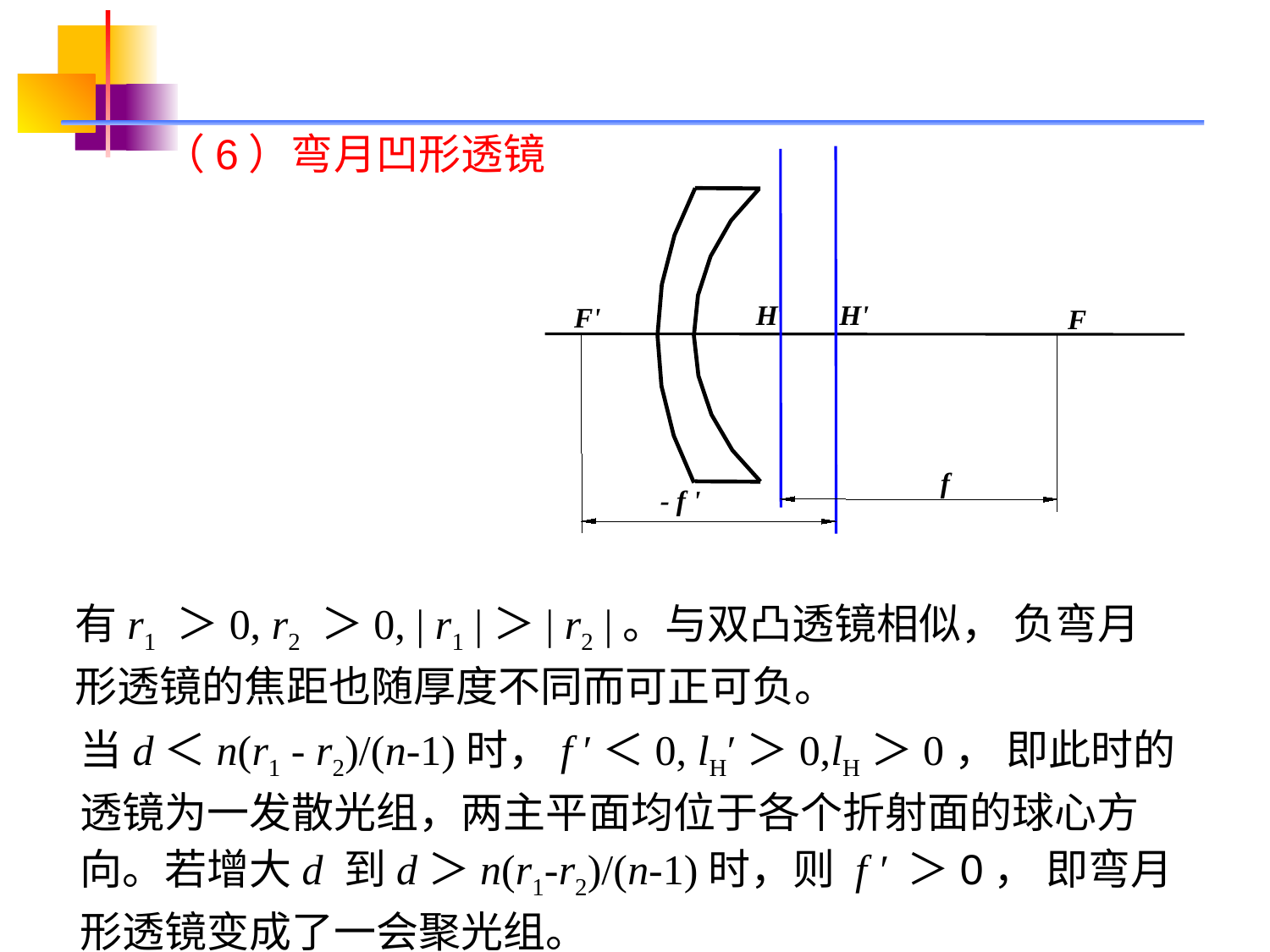

（6）弯月凹形透镜

H
H'
F'
F

 f

- f '

有r1 ＞0, r2 ＞0, | r1 |＞| r2 |。与双凸透镜相似， 负弯月形透镜的焦距也随厚度不同而可正可负。
当d＜n(r1 - r2)/(n-1)时，f ′＜0, lH′＞0,lH＞0， 即此时的透镜为一发散光组，两主平面均位于各个折射面的球心方向。若增大d 到d＞n(r1-r2)/(n-1)时，则 f ′ ＞0， 即弯月形透镜变成了一会聚光组。